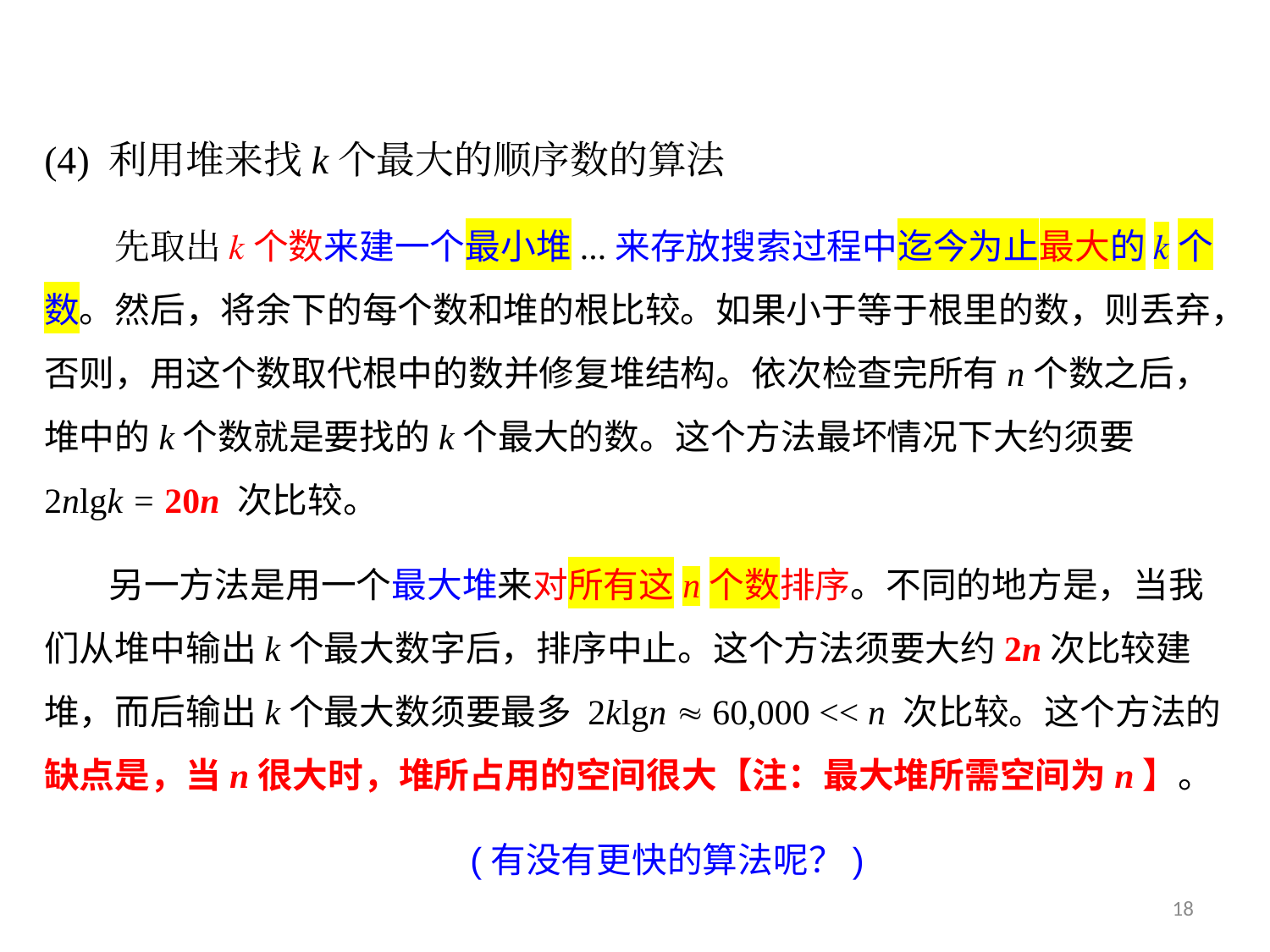

(4) 利用堆来找k个最大的顺序数的算法
先取出k个数来建一个最小堆...来存放搜索过程中迄今为止最大的k个数。然后，将余下的每个数和堆的根比较。如果小于等于根里的数，则丢弃，否则，用这个数取代根中的数并修复堆结构。依次检查完所有n个数之后，堆中的k个数就是要找的k个最大的数。这个方法最坏情况下大约须要 2nlgk = 20n 次比较。
另一方法是用一个最大堆来对所有这n个数排序。不同的地方是，当我们从堆中输出k个最大数字后，排序中止。这个方法须要大约2n次比较建堆，而后输出k个最大数须要最多 2klgn ≈ 60,000 << n 次比较。这个方法的缺点是，当n很大时，堆所占用的空间很大【注：最大堆所需空间为n】。
(有没有更快的算法呢？)
18